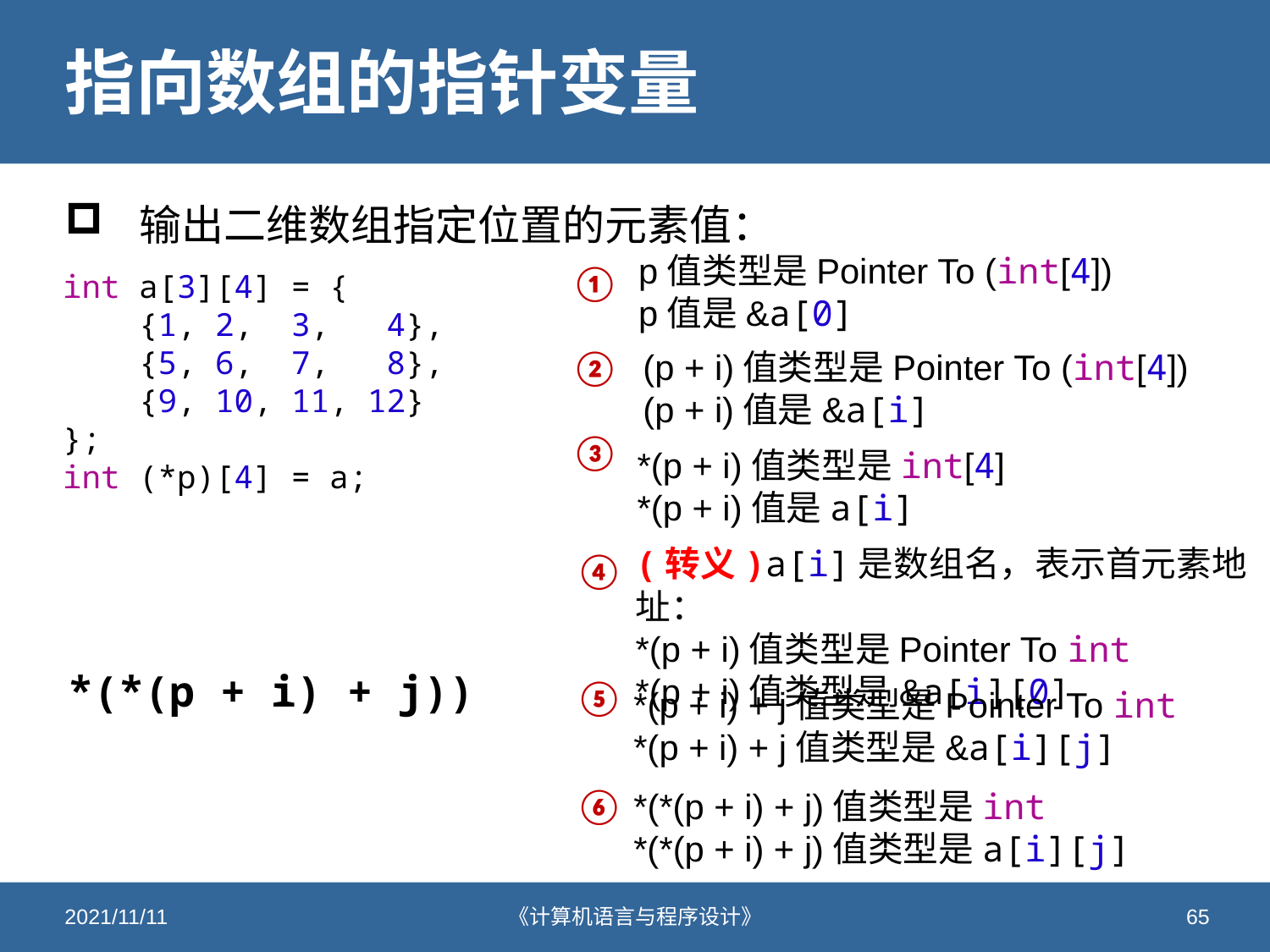

# 指向数组的指针变量
输出二维数组指定位置的元素值：
p值类型是Pointer To (int[4])
p值是&a[0]
①

②

③
int a[3][4] = {
    {1, 2,  3,   4},
    {5, 6,  7,   8},
    {9, 10, 11, 12}
};
int (*p)[4] = a;
(p + i)值类型是Pointer To (int[4])
(p + i)值是&a[i]
*(p + i)值类型是int[4]
*(p + i)值是a[i]
(转义)a[i]是数组名，表示首元素地址：
*(p + i)值类型是Pointer To int
*(p + i)值类型是&a[i][0]
④

⑤

⑥
*(*(p + i) + j))
*(p + i) + j值类型是Pointer To int
*(p + i) + j值类型是&a[i][j]
*(*(p + i) + j)值类型是int
*(*(p + i) + j)值类型是a[i][j]
2021/11/11
《计算机语言与程序设计》
65